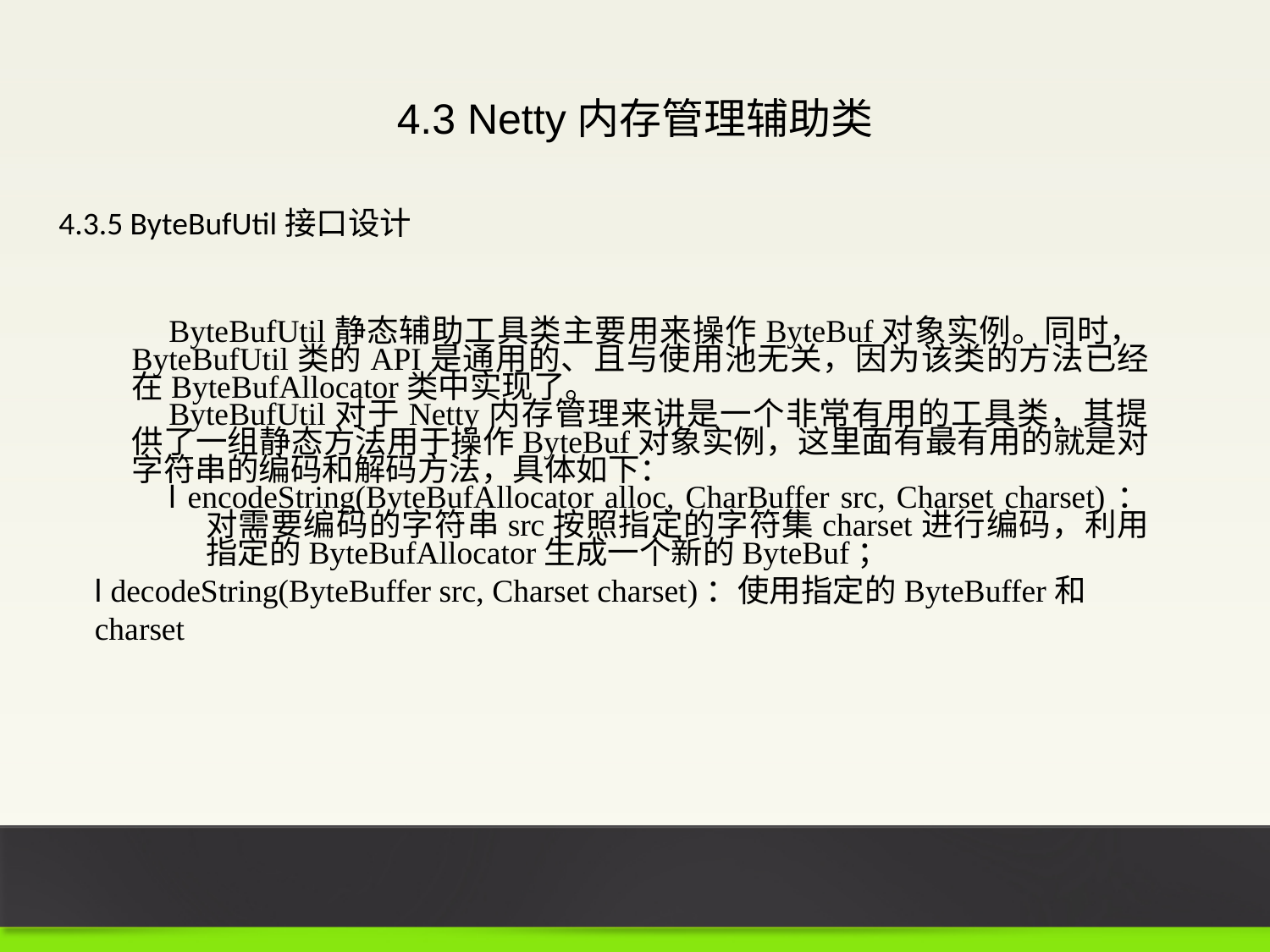

4.3 Netty内存管理辅助类
4.3.5 ByteBufUtil接口设计
ByteBufUtil静态辅助工具类主要用来操作ByteBuf对象实例。同时，ByteBufUtil类的API是通用的、且与使用池无关，因为该类的方法已经在ByteBufAllocator类中实现了。
ByteBufUtil对于Netty内存管理来讲是一个非常有用的工具类，其提供了一组静态方法用于操作ByteBuf对象实例，这里面有最有用的就是对字符串的编码和解码方法，具体如下：
l encodeString(ByteBufAllocator alloc, CharBuffer src, Charset charset)：对需要编码的字符串src按照指定的字符集charset进行编码，利用指定的ByteBufAllocator生成一个新的ByteBuf；
l decodeString(ByteBuffer src, Charset charset)：使用指定的ByteBuffer和charset